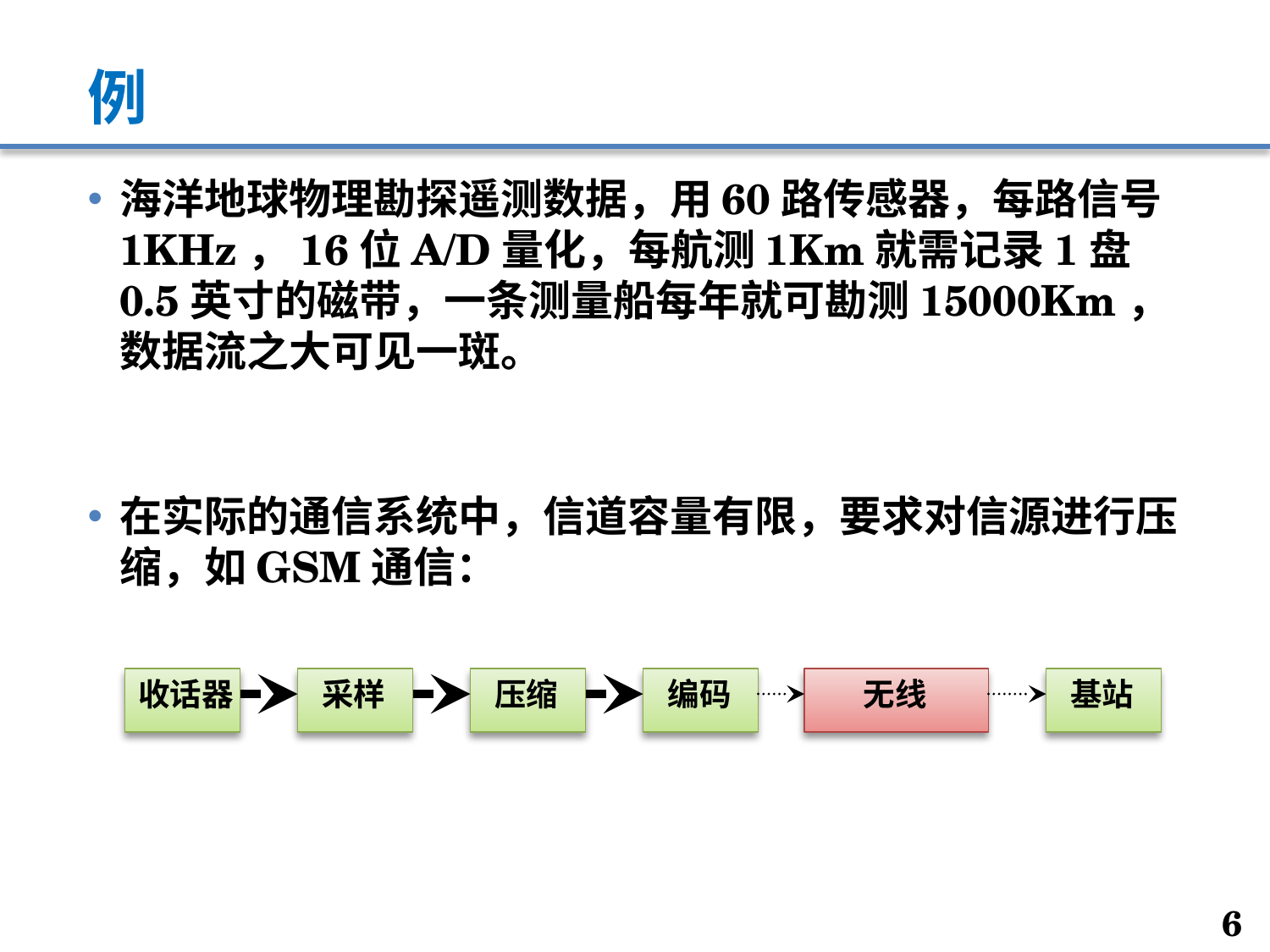

# 例
海洋地球物理勘探遥测数据，用60路传感器，每路信号1KHz，16位A/D量化，每航测1Km就需记录1盘0.5英寸的磁带，一条测量船每年就可勘测15000Km，数据流之大可见一斑。

在实际的通信系统中，信道容量有限，要求对信源进行压缩，如GSM通信：

收话器

采样

压缩

编码

无线

基站

6